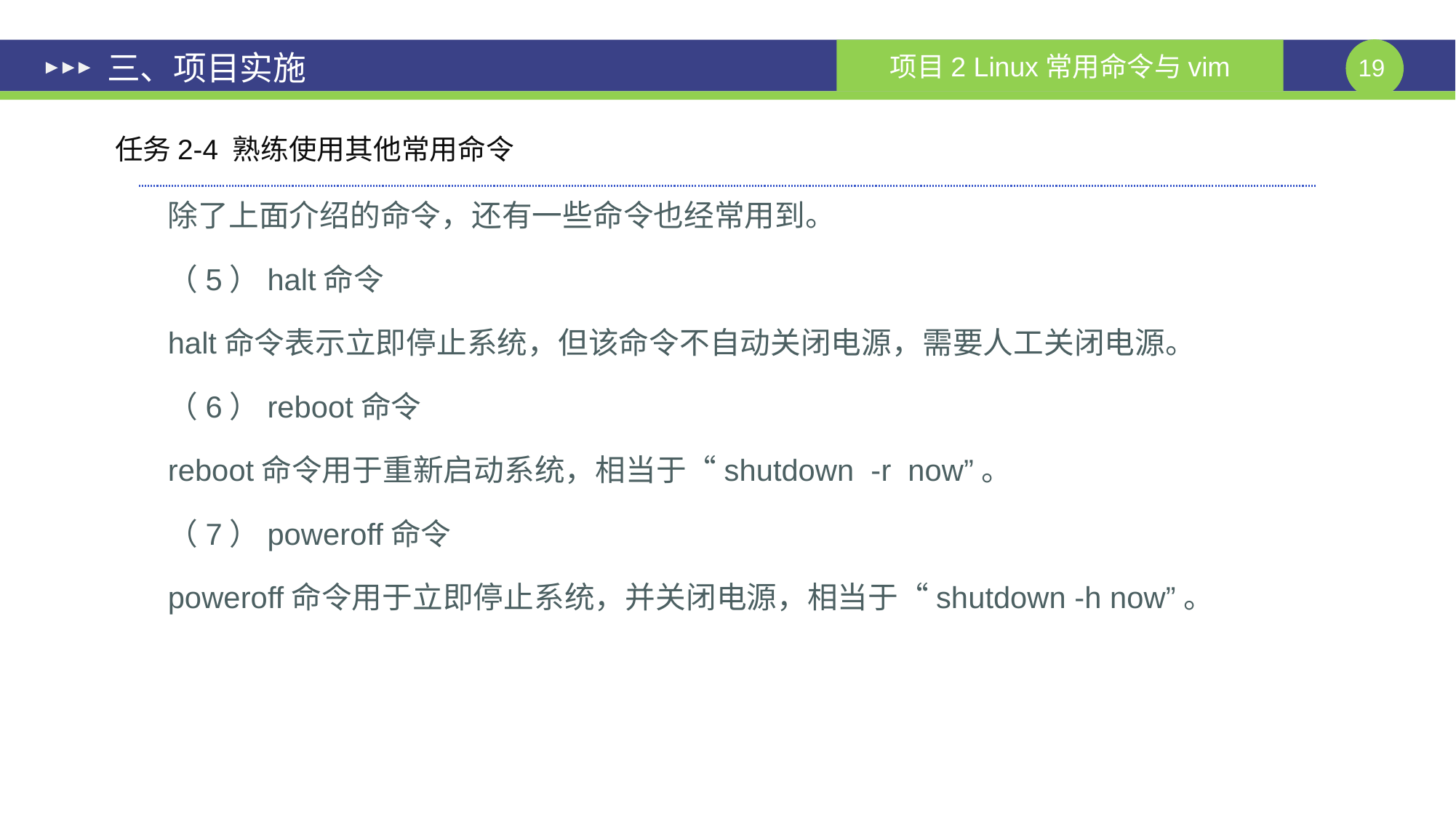

# 三、项目实施
任务2-4 熟练使用其他常用命令
除了上面介绍的命令，还有一些命令也经常用到。
（5）halt命令
halt命令表示立即停止系统，但该命令不自动关闭电源，需要人工关闭电源。
（6）reboot命令
reboot命令用于重新启动系统，相当于“shutdown  -r  now”。
（7）poweroff命令
poweroff命令用于立即停止系统，并关闭电源，相当于“shutdown -h now”。